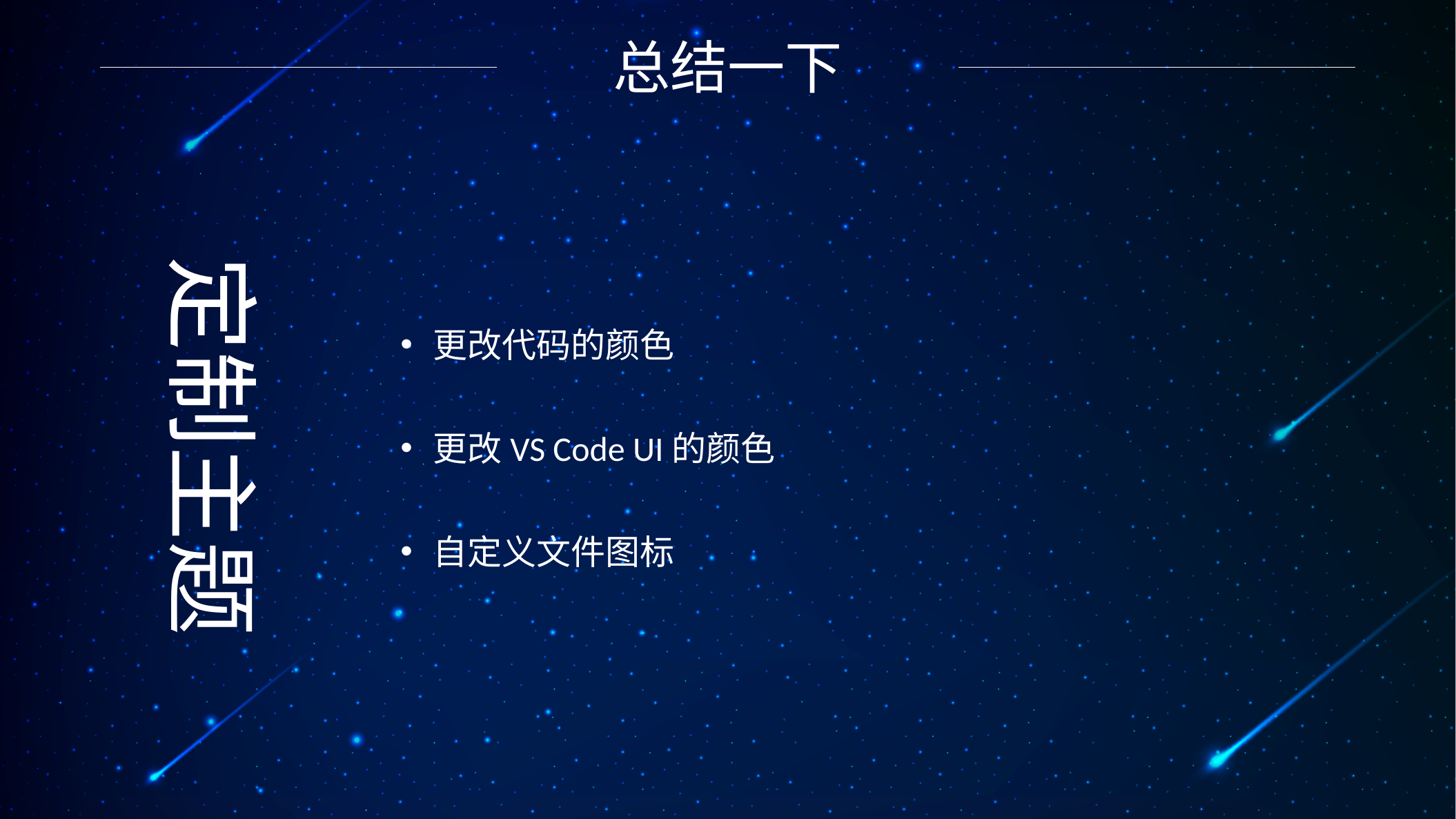

总结一下
定制主题
更改代码的颜色
更改VS Code UI的颜色
自定义文件图标